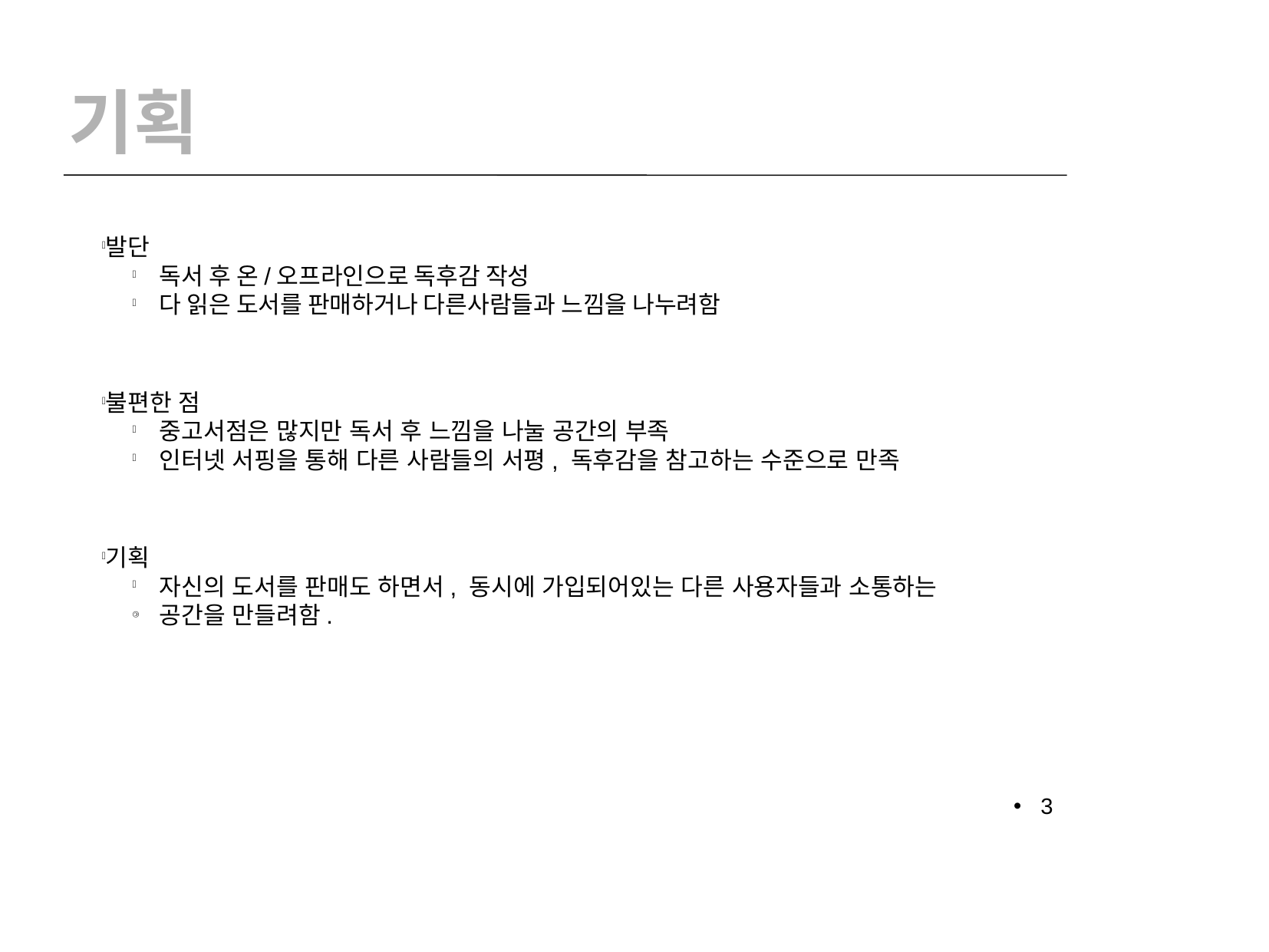

기획

발단
독서 후 온/오프라인으로 독후감 작성
다 읽은 도서를 판매하거나 다른사람들과 느낌을 나누려함

불편한 점
중고서점은 많지만 독서 후 느낌을 나눌 공간의 부족
인터넷 서핑을 통해 다른 사람들의 서평, 독후감을 참고하는 수준으로 만족

기획
자신의 도서를 판매도 하면서, 동시에 가입되어있는 다른 사용자들과 소통하는
공간을 만들려함.

3